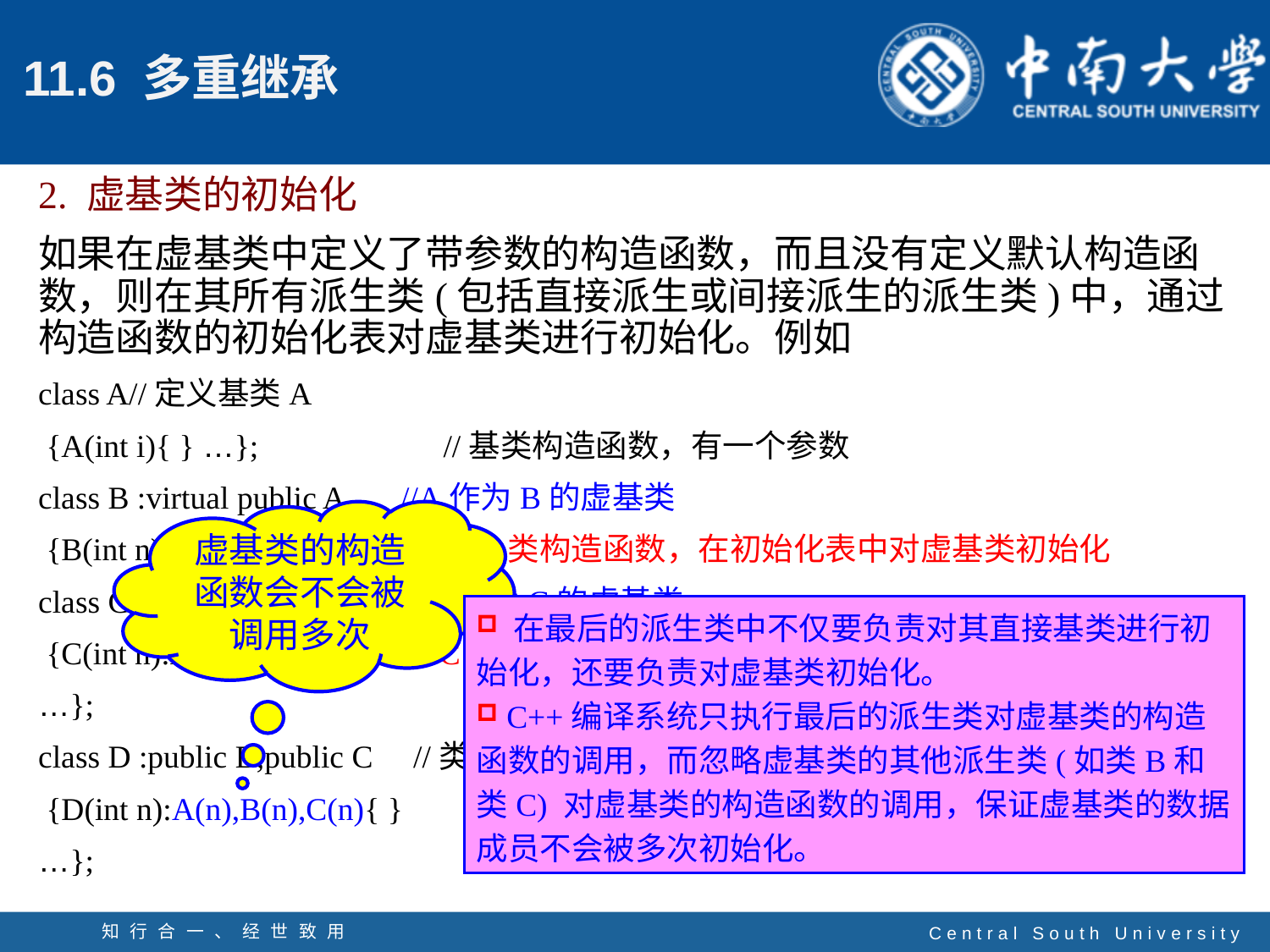

2. 虚基类的初始化
如果在虚基类中定义了带参数的构造函数，而且没有定义默认构造函数，则在其所有派生类(包括直接派生或间接派生的派生类)中，通过构造函数的初始化表对虚基类进行初始化。例如
class A//定义基类A
 {A(int i){ } …};                       //基类构造函数，有一个参数
class B :virtual public A       //A作为B的虚基类
 {B(int n):A(n){ } …};                //B类构造函数，在初始化表中对虚基类初始化
class C :virtual public A        //A作为C的虚基类
 {C(int n):A(n){ }                   //C类构造函数，在初始化表中对虚基类初始化
…};
class D :public B,public C     //类D的构造函数，在初始化表中对所有基类初始化
 {D(int n):A(n),B(n),C(n){ }
…};
虚基类的构造函数会不会被调用多次
 在最后的派生类中不仅要负责对其直接基类进行初始化，还要负责对虚基类初始化。
 C++编译系统只执行最后的派生类对虚基类的构造函数的调用，而忽略虚基类的其他派生类(如类B和类C) 对虚基类的构造函数的调用，保证虚基类的数据成员不会被多次初始化。

知行合一、经世致用
自强不息 厚德载物
Central South University